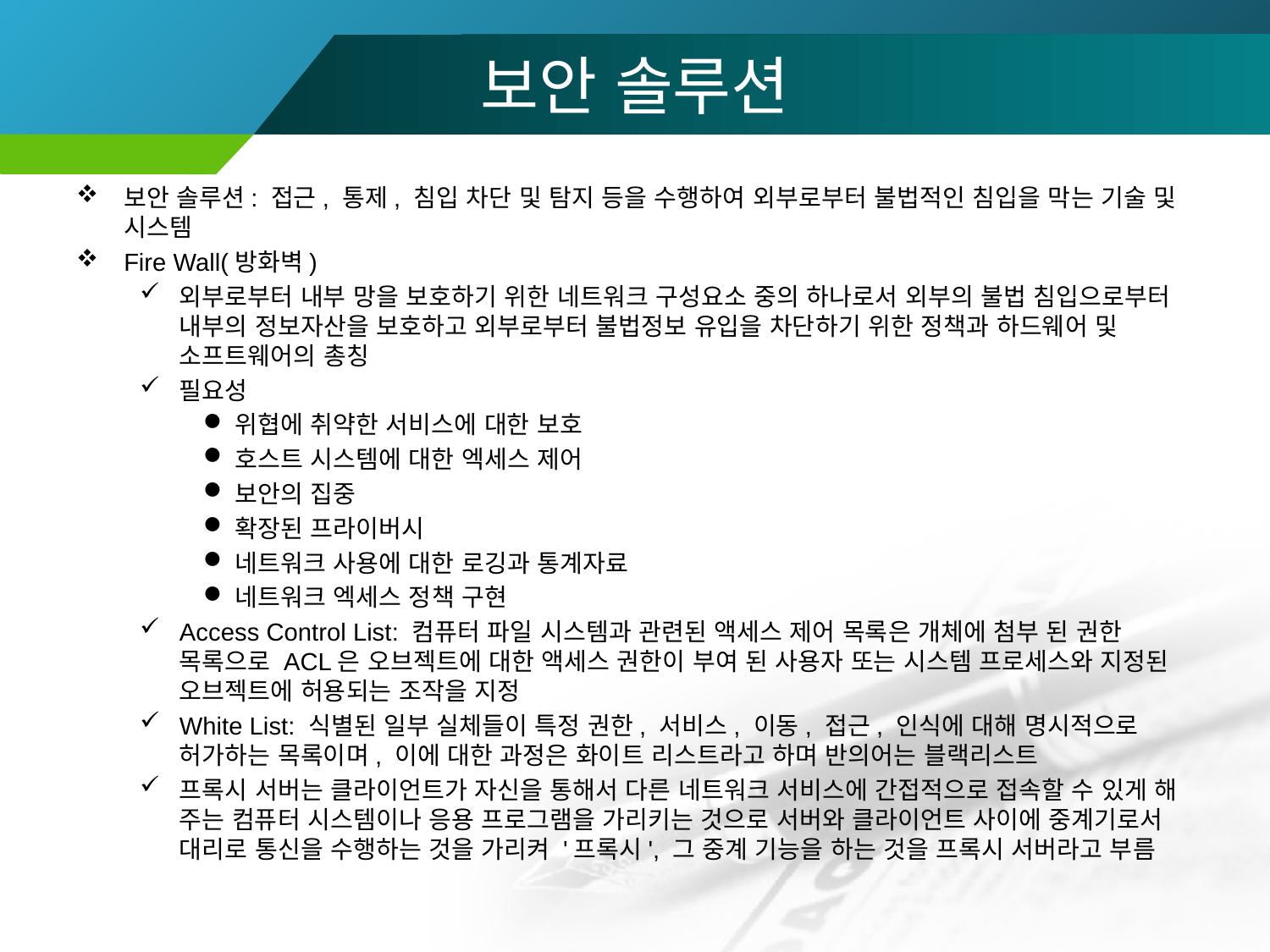

# 보안 솔루션
보안 솔루션: 접근, 통제, 침입 차단 및 탐지 등을 수행하여 외부로부터 불법적인 침입을 막는 기술 및 시스템
Fire Wall(방화벽)
외부로부터 내부 망을 보호하기 위한 네트워크 구성요소 중의 하나로서 외부의 불법 침입으로부터 내부의 정보자산을 보호하고 외부로부터 불법정보 유입을 차단하기 위한 정책과 하드웨어 및 소프트웨어의 총칭
필요성
위협에 취약한 서비스에 대한 보호
호스트 시스템에 대한 엑세스 제어
보안의 집중
확장된 프라이버시
네트워크 사용에 대한 로깅과 통계자료
네트워크 엑세스 정책 구현
Access Control List: 컴퓨터 파일 시스템과 관련된 액세스 제어 목록은 개체에 첨부 된 권한 목록으로 ACL은 오브젝트에 대한 액세스 권한이 부여 된 사용자 또는 시스템 프로세스와 지정된 오브젝트에 허용되는 조작을 지정
White List: 식별된 일부 실체들이 특정 권한, 서비스, 이동, 접근, 인식에 대해 명시적으로 허가하는 목록이며, 이에 대한 과정은 화이트 리스트라고 하며 반의어는 블랙리스트
프록시 서버는 클라이언트가 자신을 통해서 다른 네트워크 서비스에 간접적으로 접속할 수 있게 해 주는 컴퓨터 시스템이나 응용 프로그램을 가리키는 것으로 서버와 클라이언트 사이에 중계기로서 대리로 통신을 수행하는 것을 가리켜 '프록시', 그 중계 기능을 하는 것을 프록시 서버라고 부름